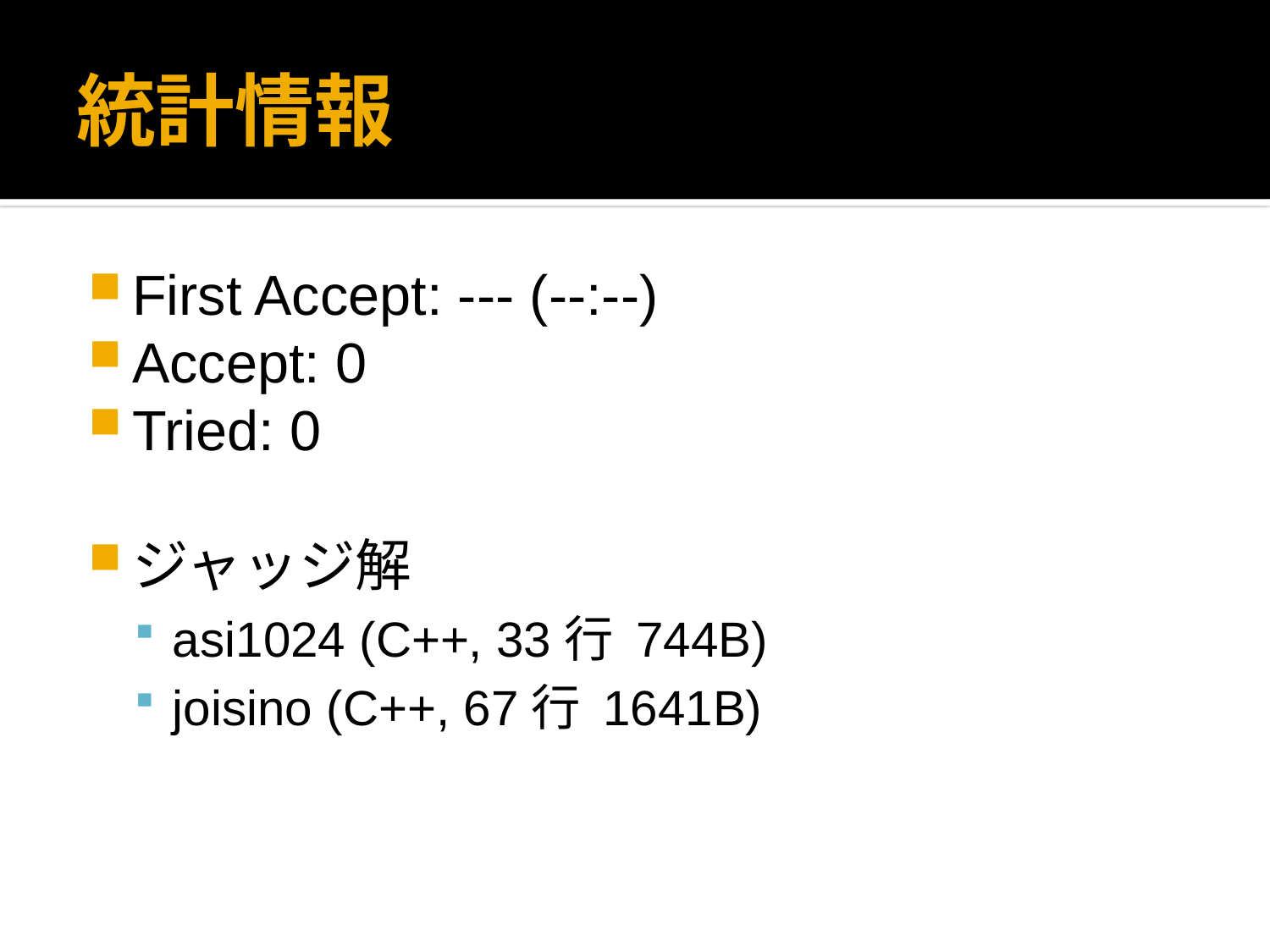

# 統計情報
First Accept: --- (--:--)
Accept: 0
Tried: 0

ジャッジ解
asi1024 (C++, 33行 744B)
joisino (C++, 67行 1641B)